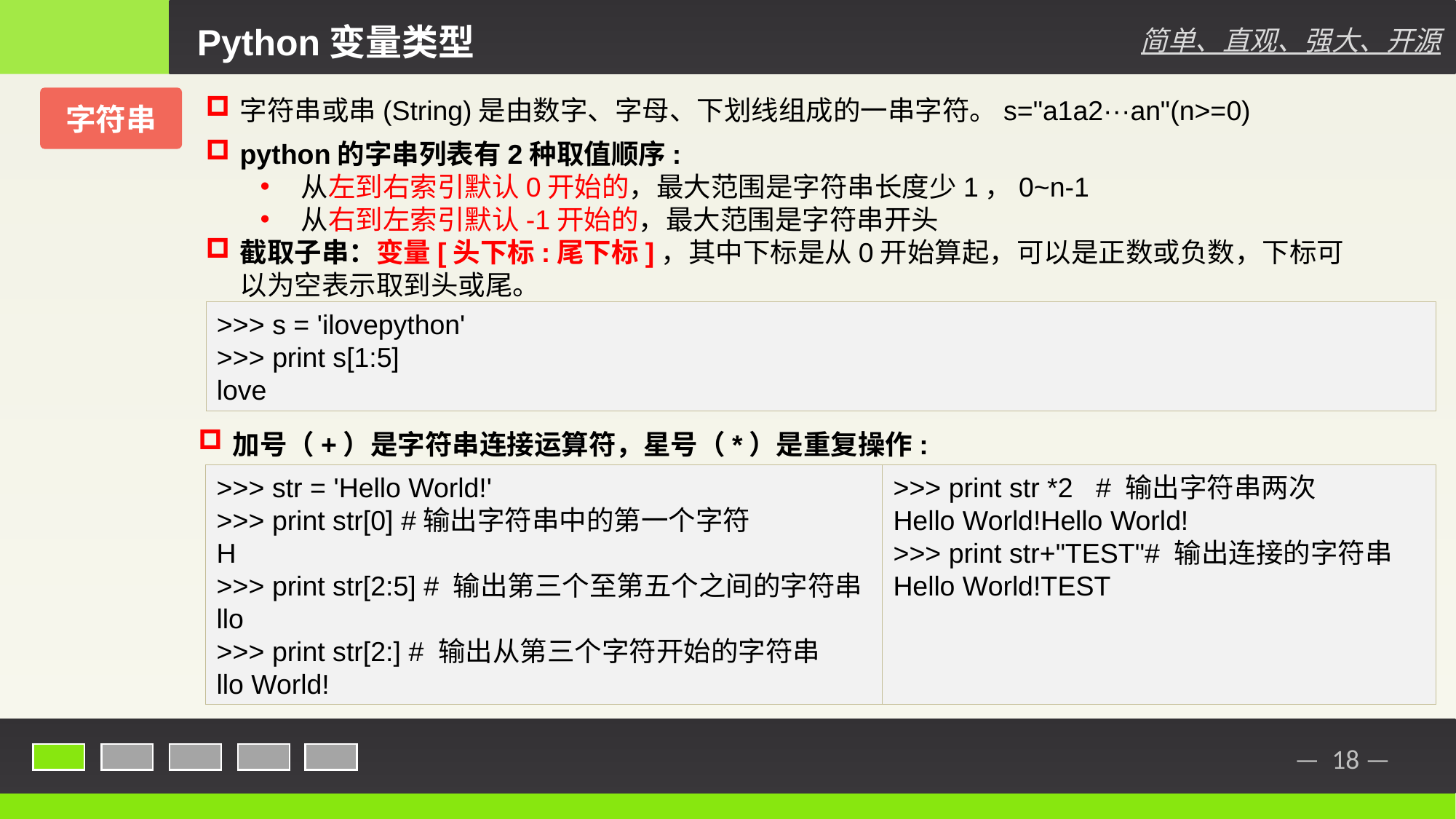

Python变量类型
简单、直观、强大、开源
字符串
字符串或串(String)是由数字、字母、下划线组成的一串字符。s="a1a2···an"(n>=0)
python的字串列表有2种取值顺序:
从左到右索引默认0开始的，最大范围是字符串长度少1，0~n-1
从右到左索引默认-1开始的，最大范围是字符串开头
截取子串：变量[头下标:尾下标]，其中下标是从0开始算起，可以是正数或负数，下标可以为空表示取到头或尾。

>>> s = 'ilovepython'
>>> print s[1:5]
love
加号（+）是字符串连接运算符，星号（*）是重复操作:
>>> print str *2   # 输出字符串两次
Hello World!Hello World!
>>> print str+"TEST"# 输出连接的字符串
Hello World!TEST

>>> str = 'Hello World!'
>>> print str[0] #输出字符串中的第一个字符
H
>>> print str[2:5] # 输出第三个至第五个之间的字符串
llo
>>> print str[2:] # 输出从第三个字符开始的字符串
llo World!